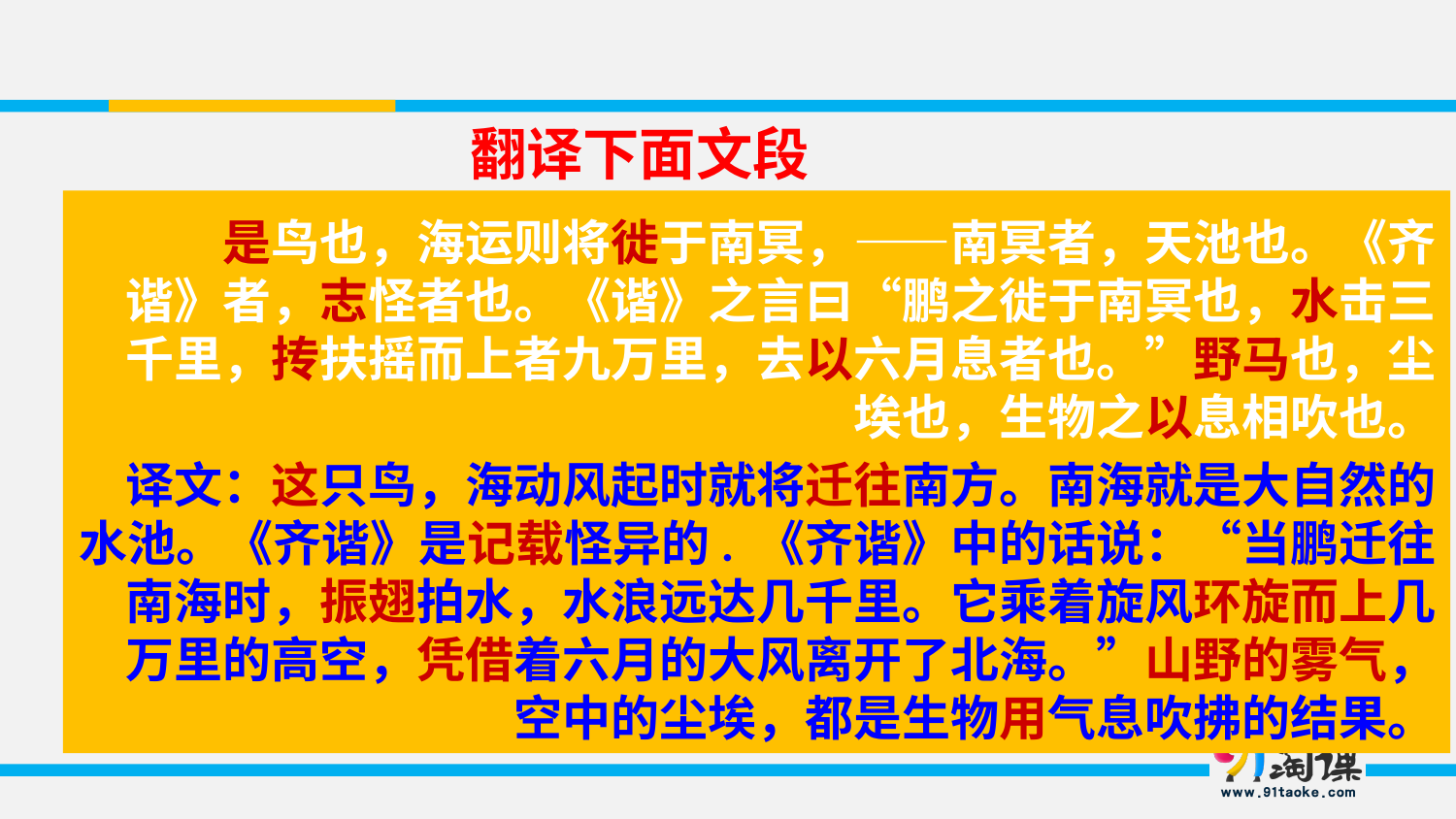

翻译下面文段
    是鸟也，海运则将徙于南冥，——南冥者，天池也。《齐谐》者，志怪者也。《谐》之言曰“鹏之徙于南冥也，水击三千里，抟扶摇而上者九万里，去以六月息者也。”野马也，尘埃也，生物之以息相吹也。
译文：这只鸟，海动风起时就将迁往南方。南海就是大自然的水池。《齐谐》是记载怪异的. 《齐谐》中的话说：“当鹏迁往南海时，振翅拍水，水浪远达几千里。它乘着旋风环旋而上几万里的高空，凭借着六月的大风离开了北海。”山野的雾气，空中的尘埃，都是生物用气息吹拂的结果。